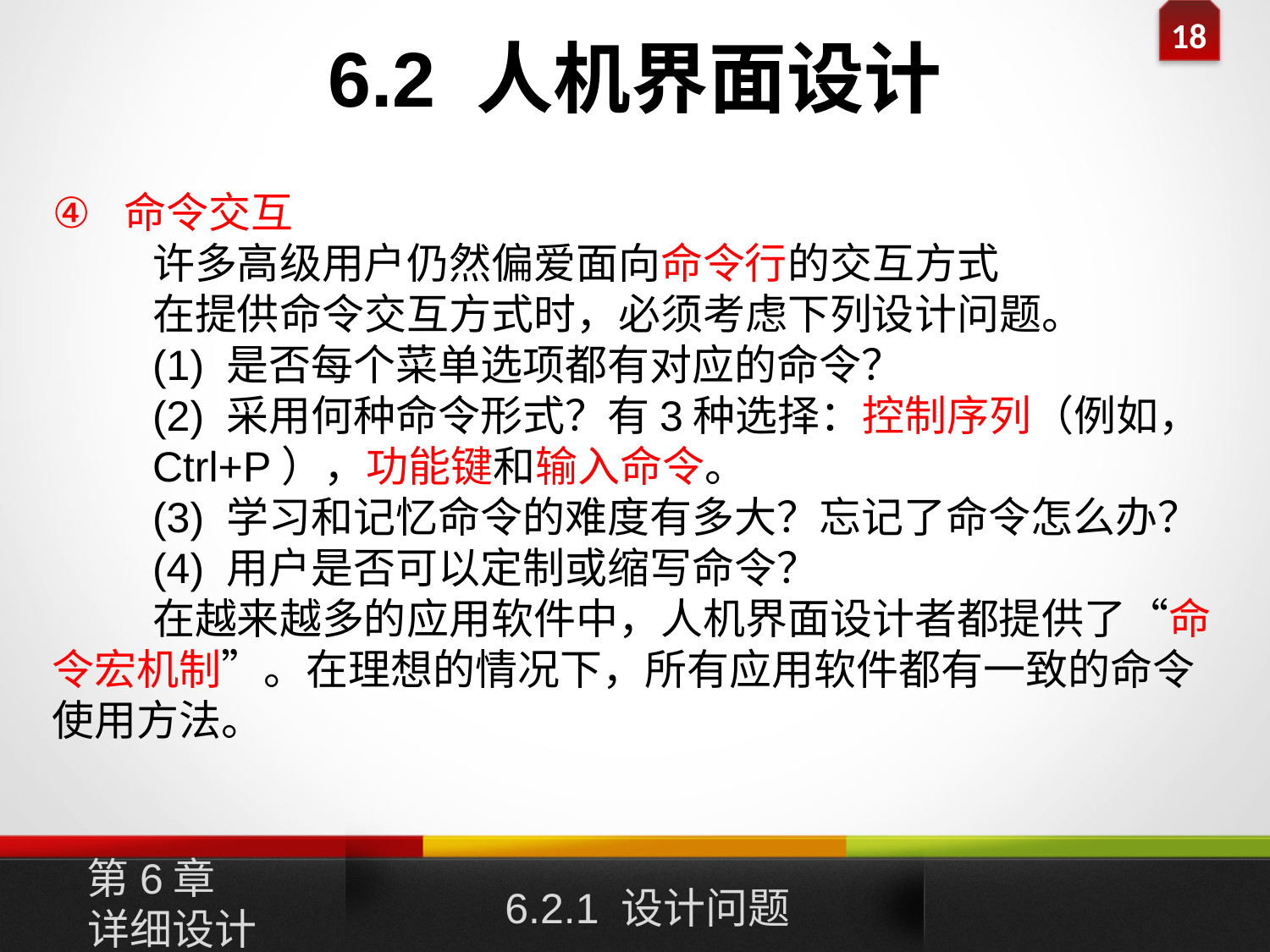

# 6.2 人机界面设计
命令交互
许多高级用户仍然偏爱面向命令行的交互方式
在提供命令交互方式时，必须考虑下列设计问题。
(1) 是否每个菜单选项都有对应的命令？
(2) 采用何种命令形式？有3种选择：控制序列（例如，
Ctrl+P），功能键和输入命令。
(3) 学习和记忆命令的难度有多大？忘记了命令怎么办？
(4) 用户是否可以定制或缩写命令？
在越来越多的应用软件中，人机界面设计者都提供了“命令宏机制”。在理想的情况下，所有应用软件都有一致的命令使用方法。
第6章
详细设计
6.2.1 设计问题